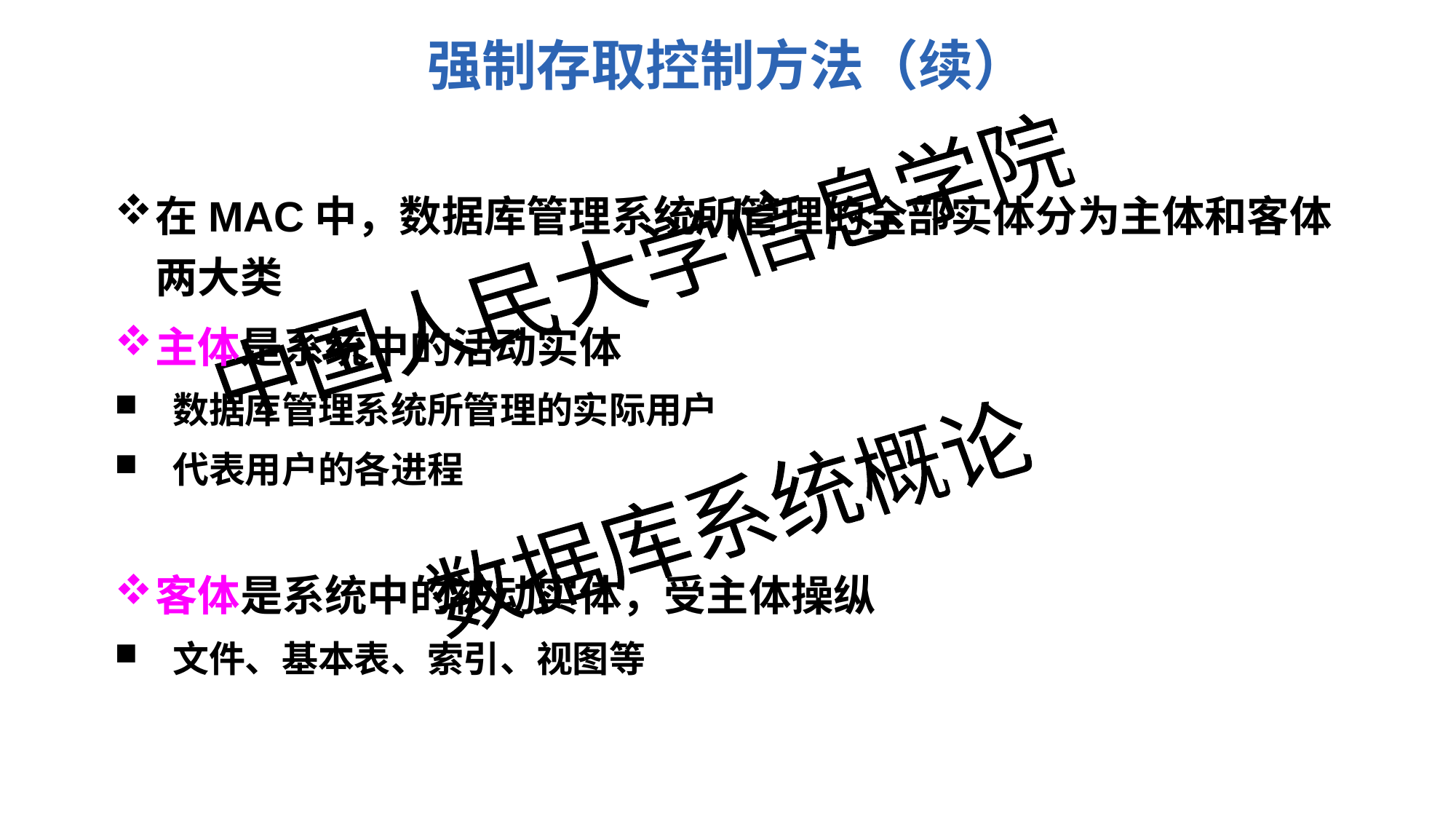

强制存取控制方法（续）
在MAC中，数据库管理系统所管理的全部实体分为主体和客体两大类
主体是系统中的活动实体
 数据库管理系统所管理的实际用户
 代表用户的各进程

客体是系统中的被动实体，受主体操纵
 文件、基本表、索引、视图等